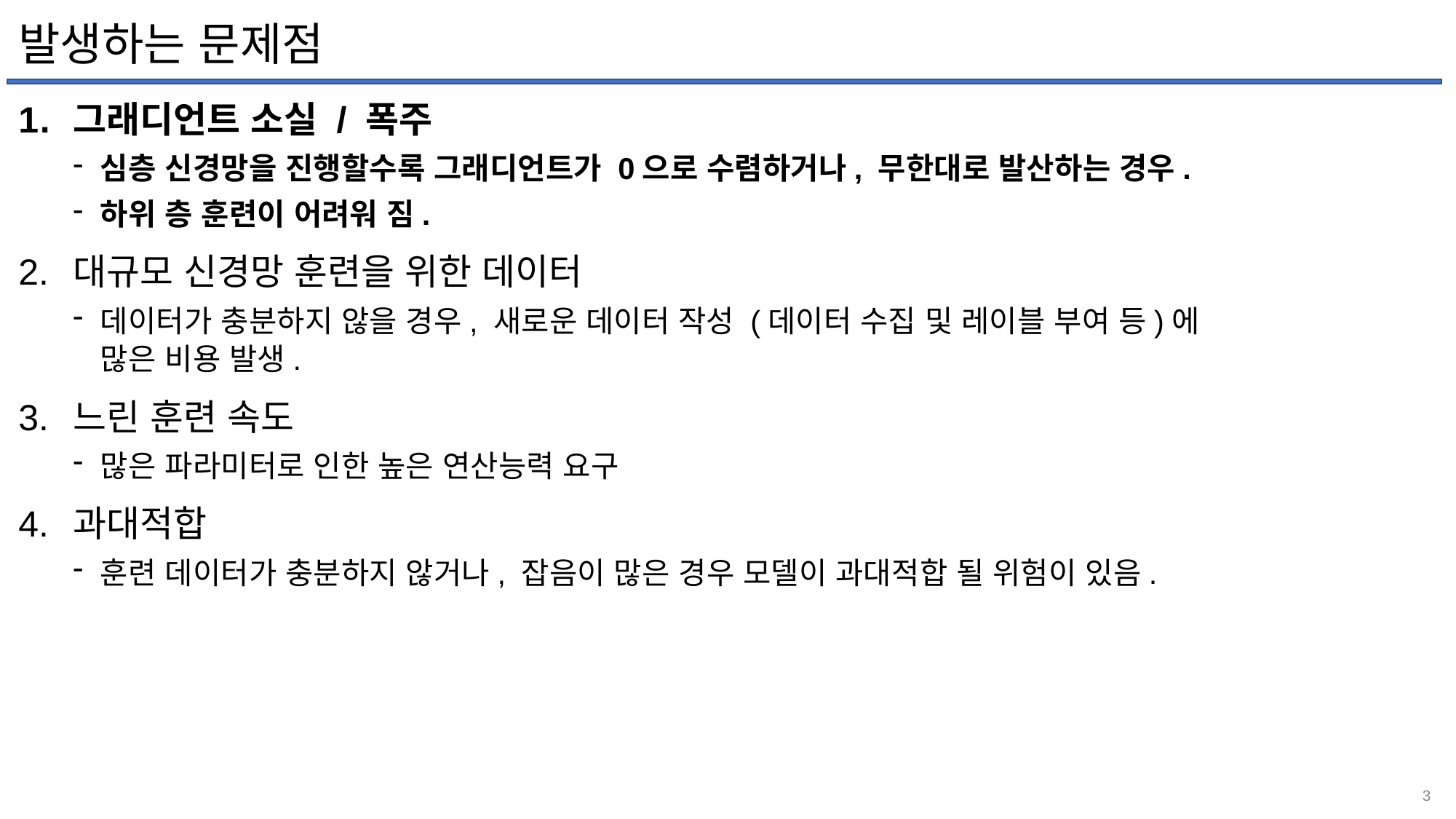

# 발생하는 문제점
그래디언트 소실 / 폭주
심층 신경망을 진행할수록 그래디언트가 0으로 수렴하거나, 무한대로 발산하는 경우.
하위 층 훈련이 어려워 짐.
대규모 신경망 훈련을 위한 데이터
데이터가 충분하지 않을 경우, 새로운 데이터 작성 (데이터 수집 및 레이블 부여 등)에
많은 비용 발생.
느린 훈련 속도
많은 파라미터로 인한 높은 연산능력 요구
과대적합
훈련 데이터가 충분하지 않거나, 잡음이 많은 경우 모델이 과대적합 될 위험이 있음.

3